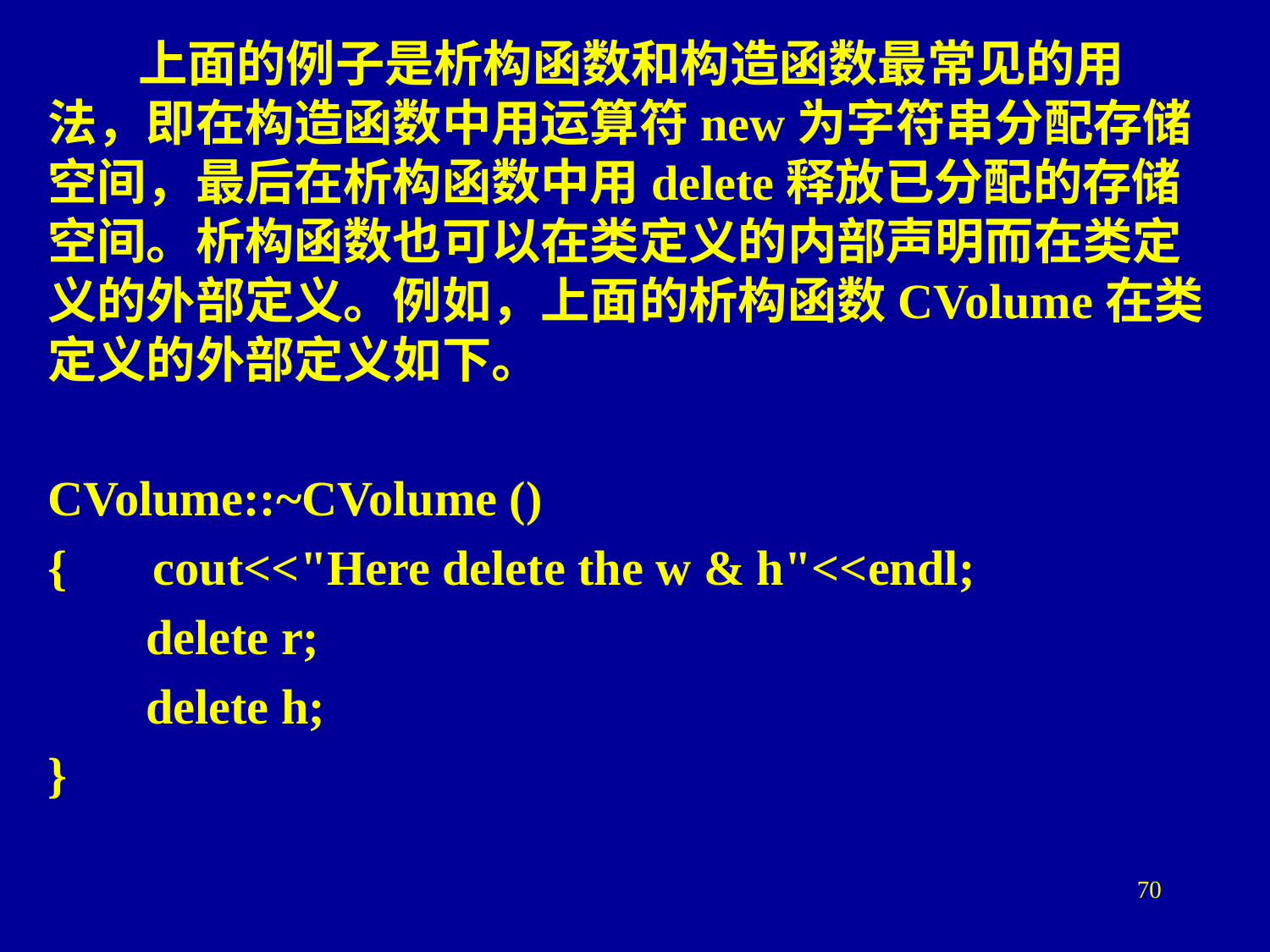

上面的例子是析构函数和构造函数最常见的用法，即在构造函数中用运算符new为字符串分配存储空间，最后在析构函数中用delete释放已分配的存储空间。析构函数也可以在类定义的内部声明而在类定义的外部定义。例如，上面的析构函数CVolume在类定义的外部定义如下。

CVolume::~CVolume ()
{       cout<<"Here delete the w & h"<<endl;
        delete r;
        delete h;
}

70